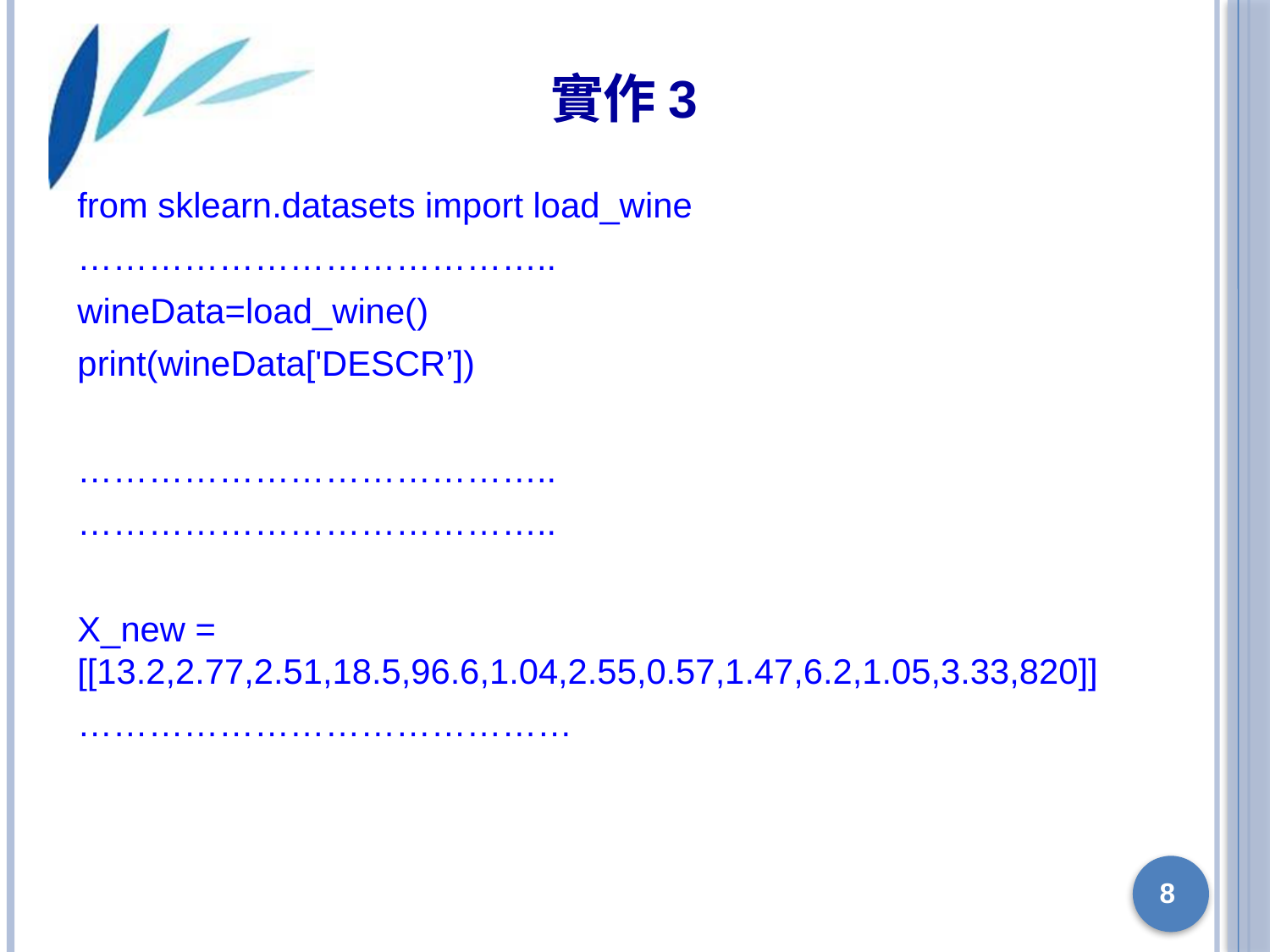

# 實作3
from sklearn.datasets import load_wine
…………………………………..
wineData=load_wine()
print(wineData['DESCR’])

…………………………………..
…………………………………..

X_new = [[13.2,2.77,2.51,18.5,96.6,1.04,2.55,0.57,1.47,6.2,1.05,3.33,820]]
……………………………………
8